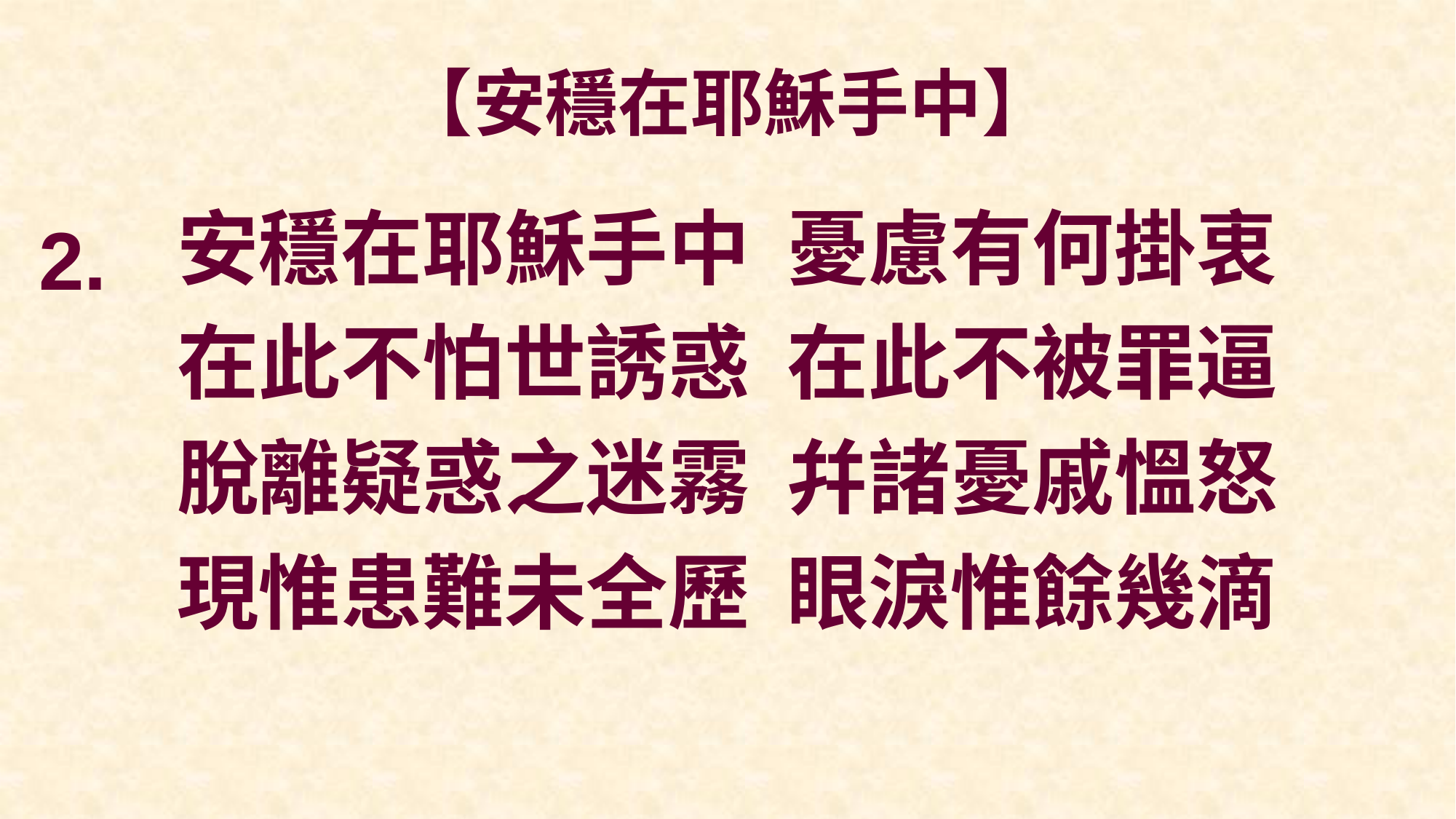

# 【安穩在耶穌手中】
安穩在耶穌手中  憂慮有何掛衷
在此不怕世誘惑  在此不被罪逼
脫離疑惑之迷霧  幷諸憂戚慍怒
現惟患難未全歷  眼淚惟餘幾滴
2.